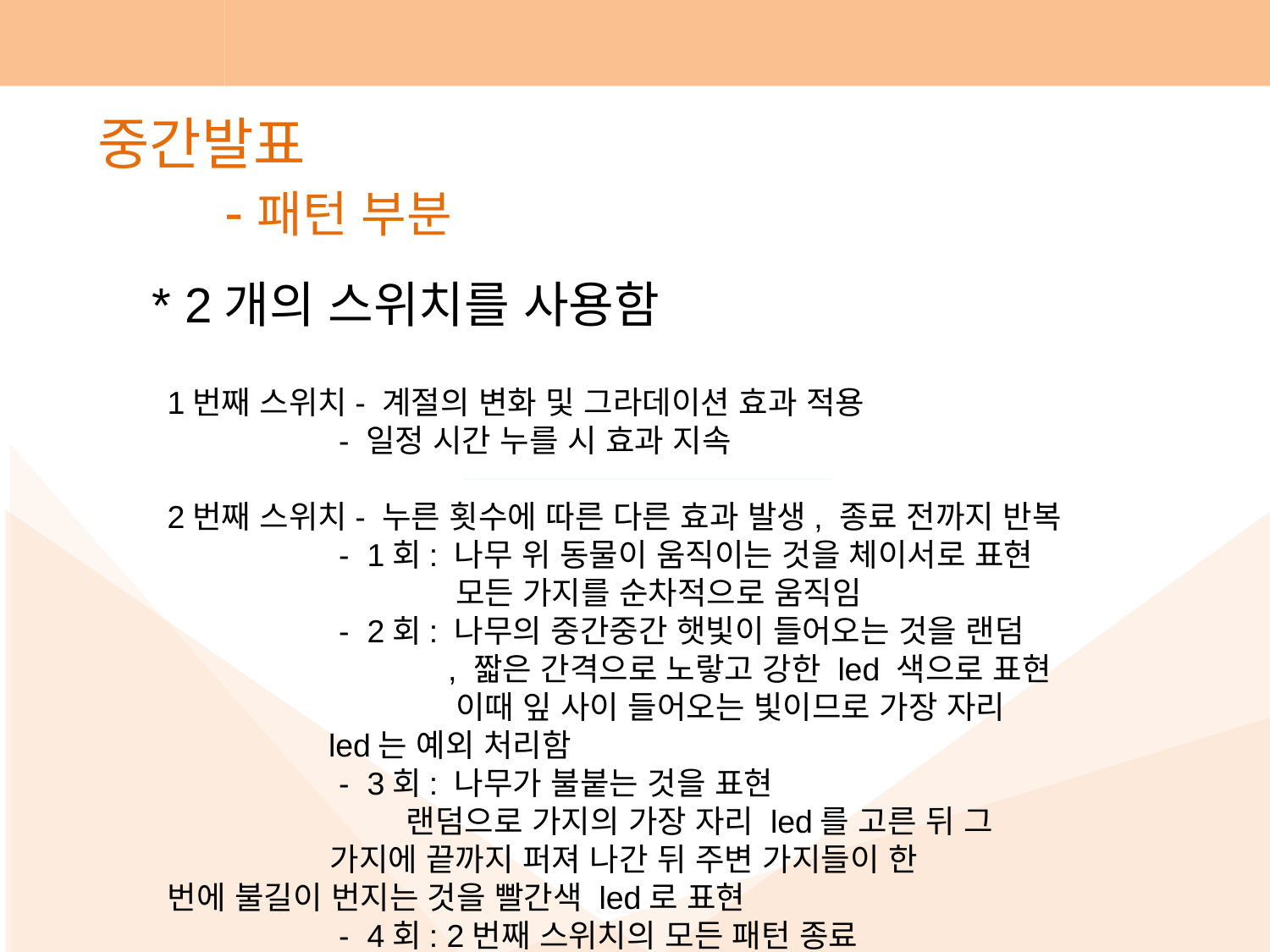

중간발표
	-패턴 부분
* 2개의 스위치를 사용함
1번째 스위치- 계절의 변화 및 그라데이션 효과 적용
	     - 일정 시간 누를 시 효과 지속

2번째 스위치- 누른 횟수에 따른 다른 효과 발생, 종료 전까지 반복
	     -  1회: 나무 위 동물이 움직이는 것을 체이서로 표현
		   모든 가지를 순차적으로 움직임
	     -  2회: 나무의 중간중간 햇빛이 들어오는 것을 랜덤
		   , 짧은 간격으로 노랗고 강한 led 색으로 표현
		   이때 잎 사이 들어오는 빛이므로 가장 자리 		   led는 예외 처리함
	     -  3회: 나무가 불붙는 것을 표현
                          랜덤으로 가지의 가장 자리 led를 고른 뒤 그 		    가지에 끝까지 퍼져 나간 뒤 주변 가지들이 한		    번에 불길이 번지는 것을 빨간색 led로 표현
	     -  4회: 2번째 스위치의 모든 패턴 종료